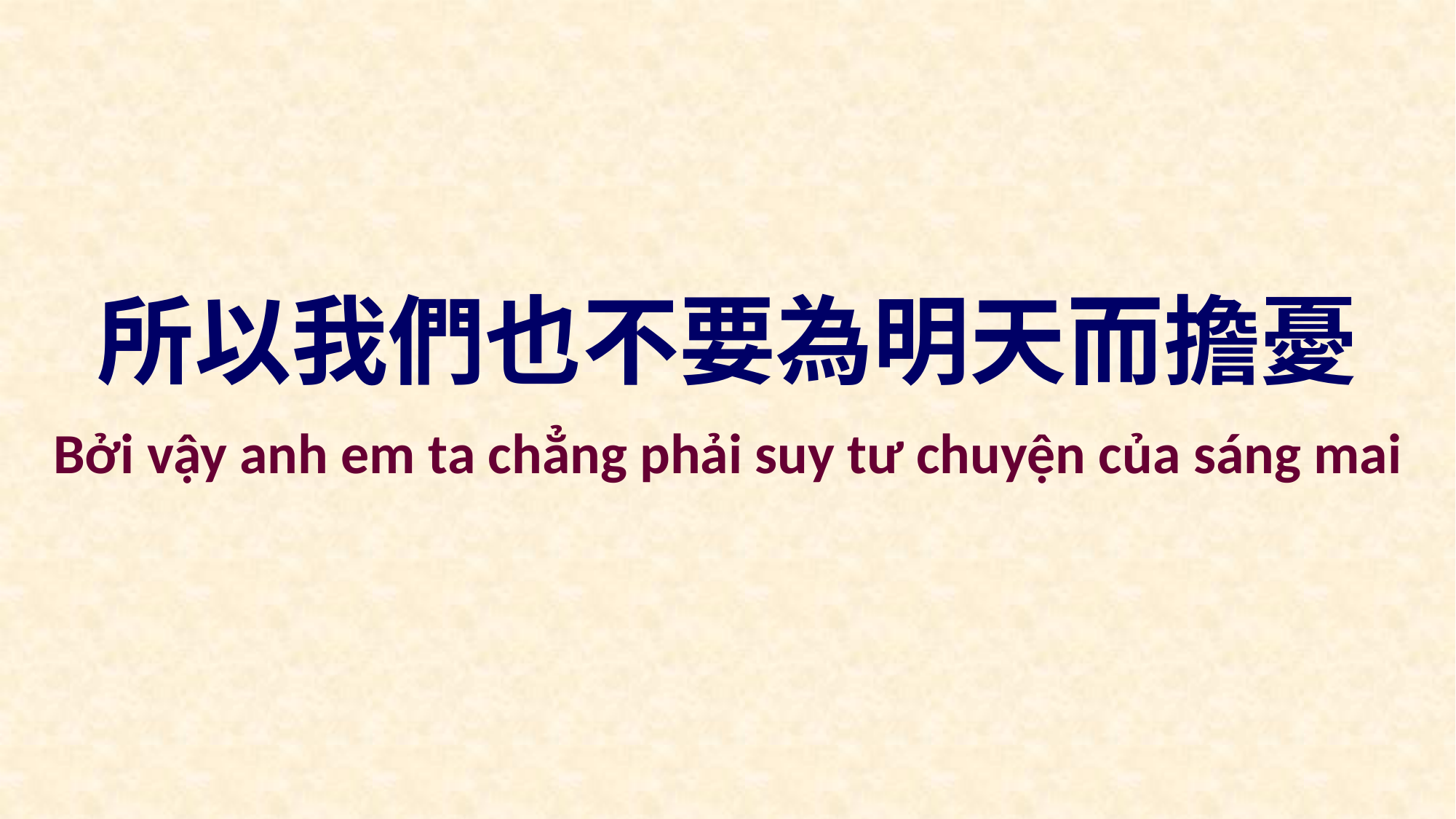

所以我們也不要為明天而擔憂
Bởi vậy anh em ta chẳng phải suy tư chuyện của sáng mai